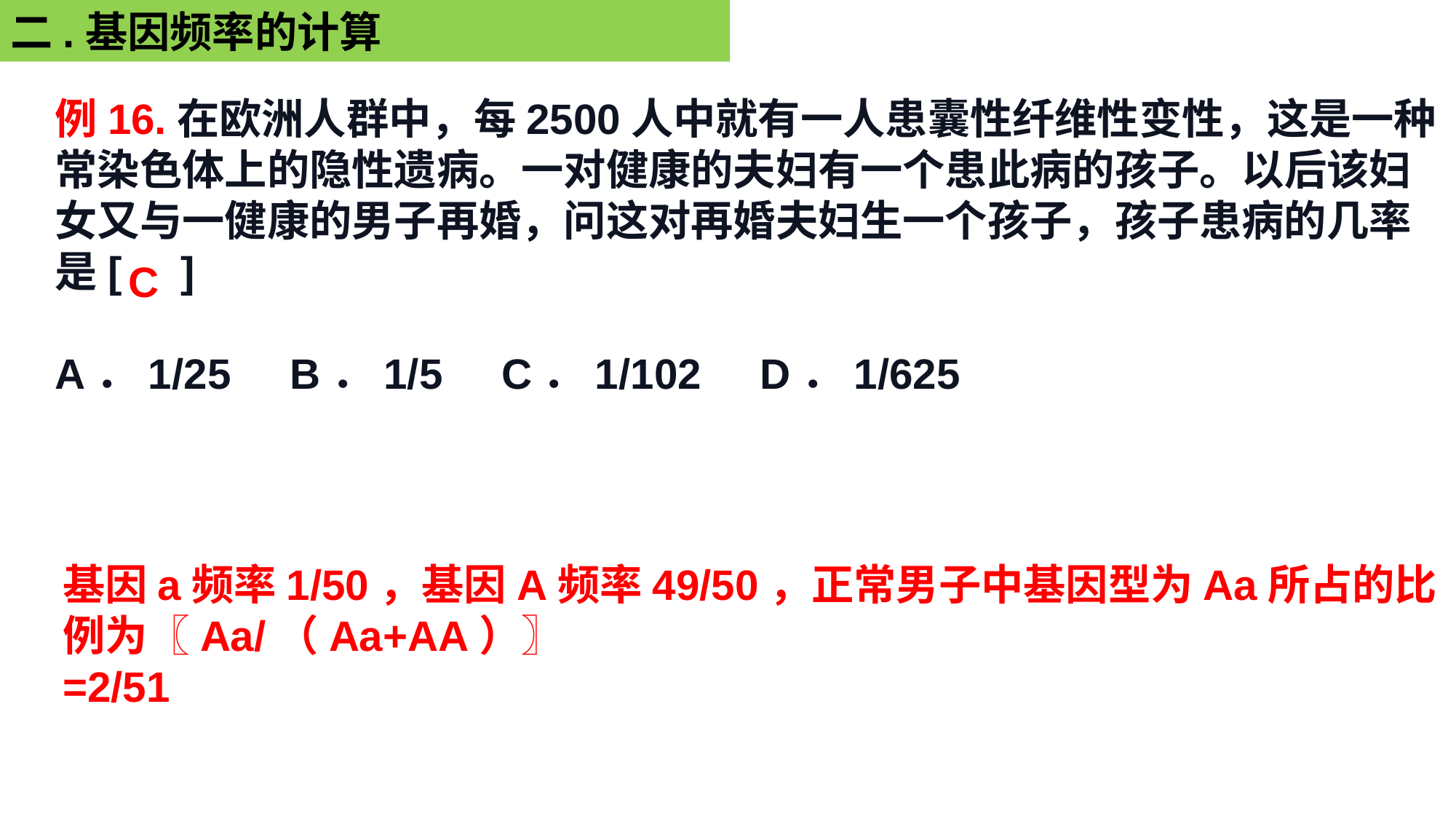

二.基因频率的计算
例16.在欧洲人群中，每2500人中就有一人患囊性纤维性变性，这是一种常染色体上的隐性遗病。一对健康的夫妇有一个患此病的孩子。以后该妇女又与一健康的男子再婚，问这对再婚夫妇生一个孩子，孩子患病的几率是[     ]

A．1/25     B．1/5     C．1/102     D．1/625
C
基因a频率1/50，基因A频率49/50，正常男子中基因型为Aa所占的比例为〖Aa/（Aa+AA）〗
=2/51